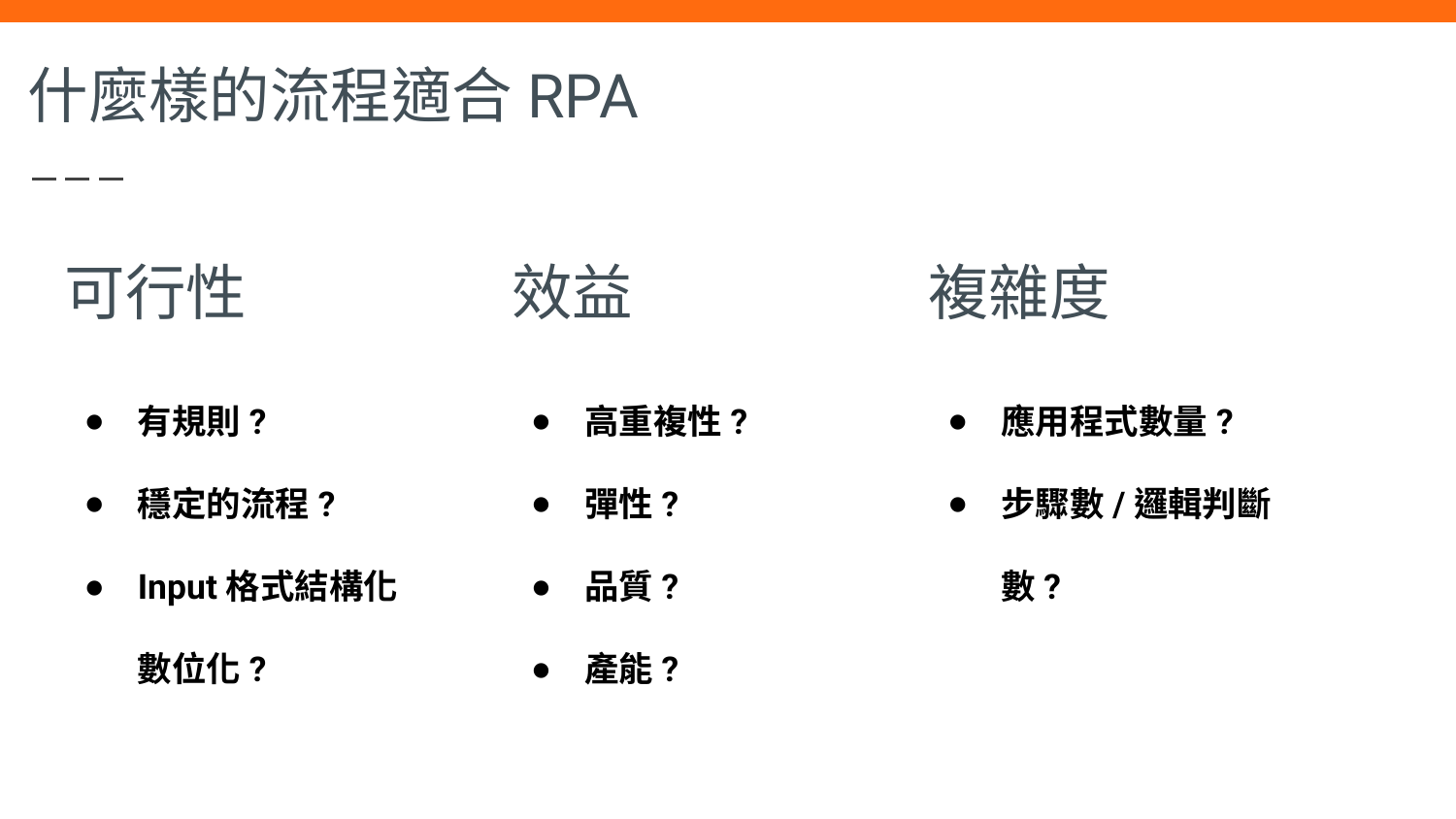

# 什麼樣的流程適合RPA
可行性
有規則?
穩定的流程?
Input格式結構化數位化?

效益
高重複性?
彈性?
品質?
產能?
複雜度
應用程式數量?
步驟數/邏輯判斷數?